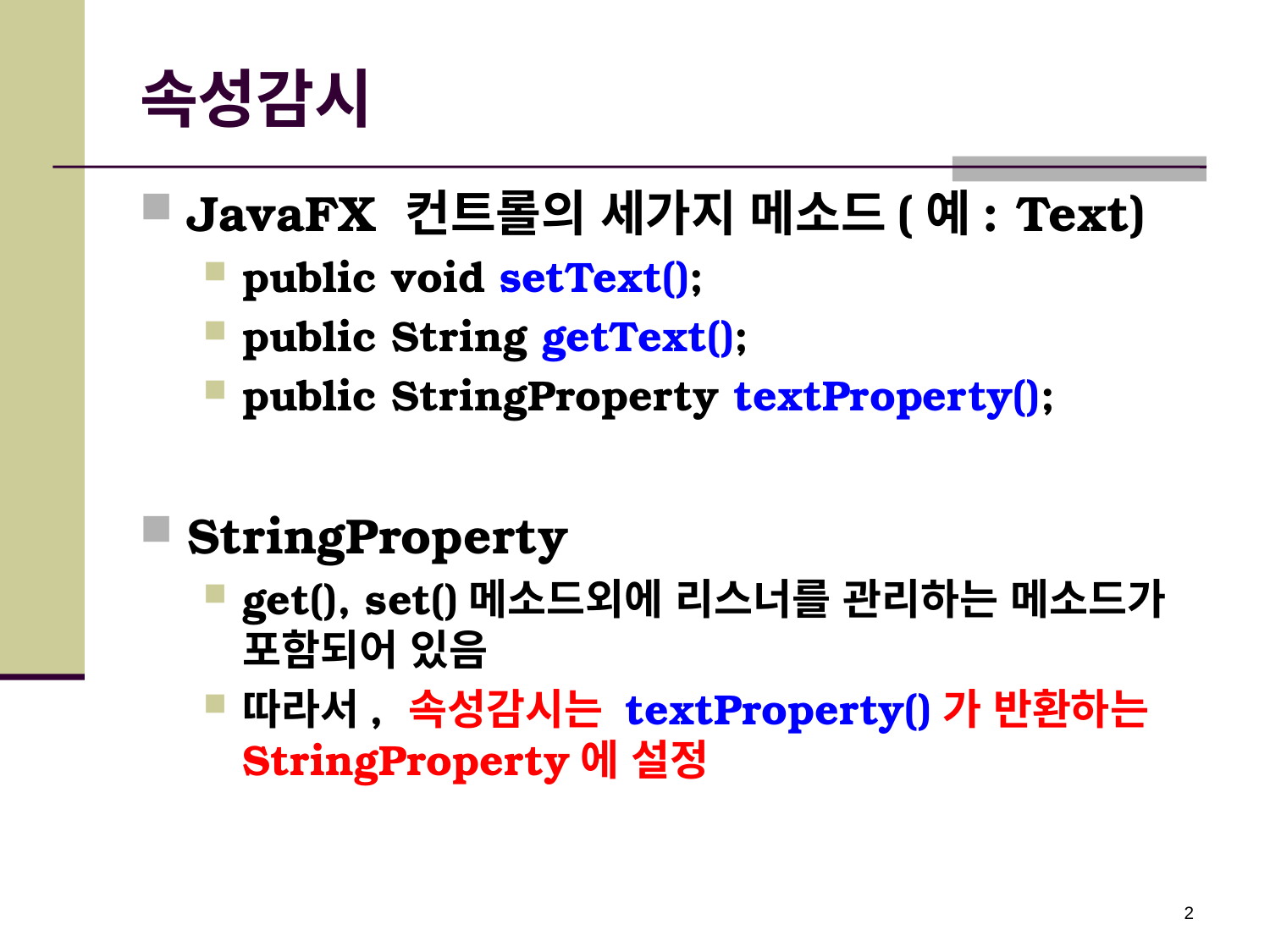

# 속성감시
JavaFX 컨트롤의 세가지 메소드(예: Text)
public void setText();
public String getText();
public StringProperty textProperty();

StringProperty
get(), set()메소드외에 리스너를 관리하는 메소드가 포함되어 있음
따라서, 속성감시는 textProperty()가 반환하는 StringProperty에 설정
2